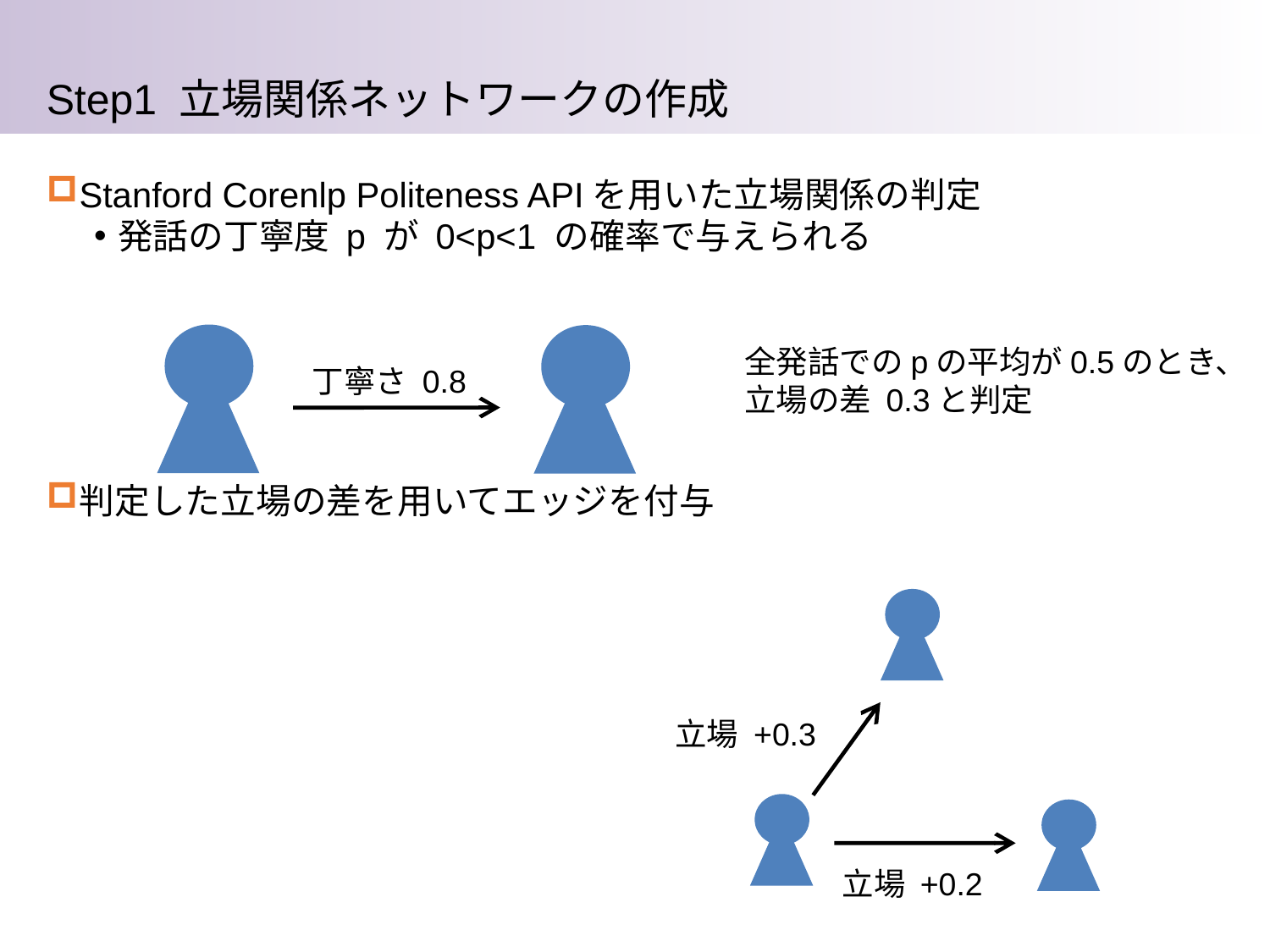

Step1 立場関係ネットワークの作成
Stanford Corenlp Politeness APIを用いた立場関係の判定
発話の丁寧度 p が 0<p<1 の確率で与えられる

判定した立場の差を用いてエッジを付与

全発話でのpの平均が0.5のとき、
立場の差 0.3と判定
丁寧さ 0.8

立場 +0.3

立場 +0.2